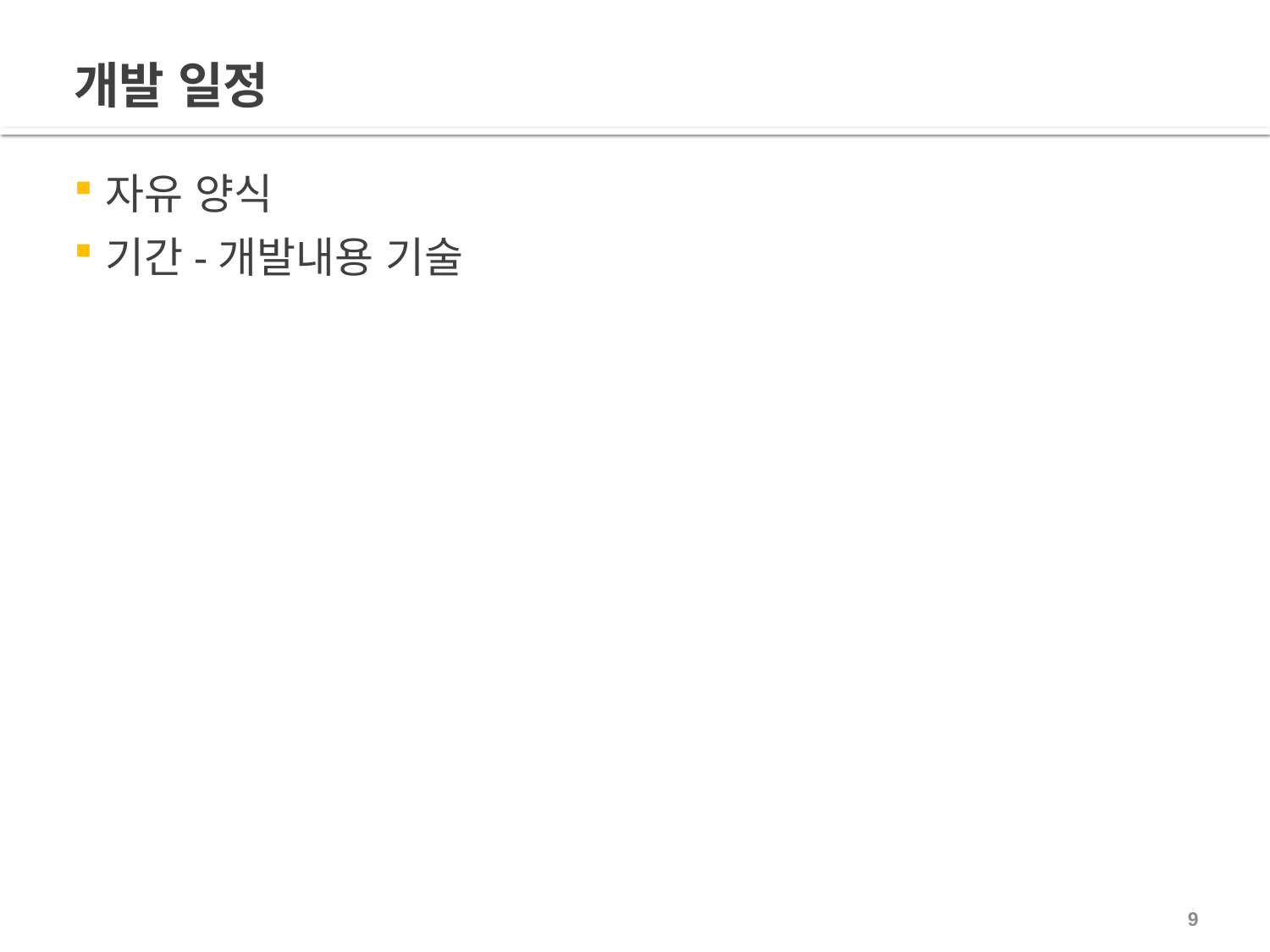

# 개발 일정
자유 양식
기간-개발내용 기술
9